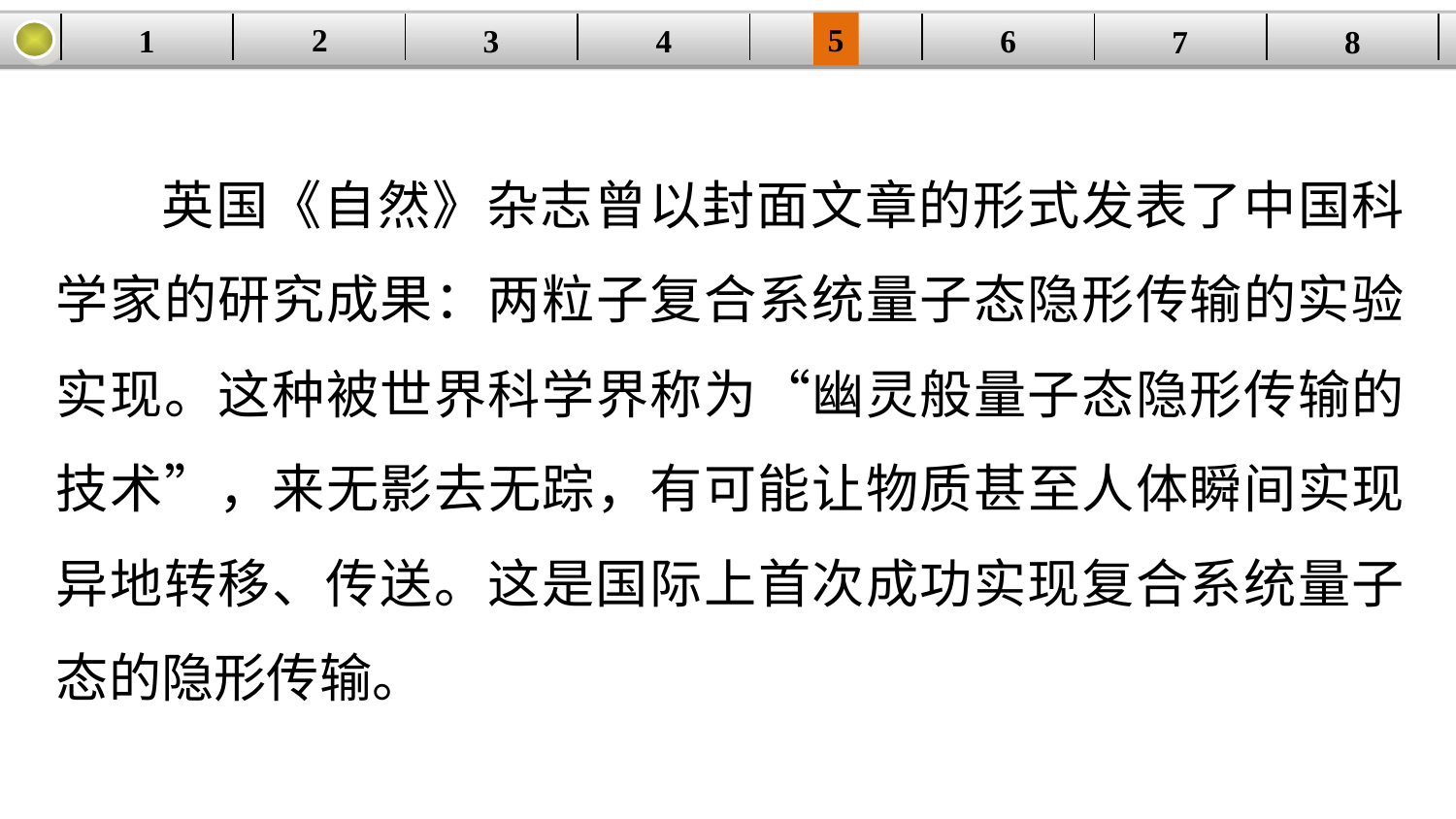

5
2
1
4
6
|  |  |  |  |  |  |  |  |
| --- | --- | --- | --- | --- | --- | --- | --- |
3
8
7

英国《自然》杂志曾以封面文章的形式发表了中国科学家的研究成果：两粒子复合系统量子态隐形传输的实验实现。这种被世界科学界称为“幽灵般量子态隐形传输的技术”，来无影去无踪，有可能让物质甚至人体瞬间实现异地转移、传送。这是国际上首次成功实现复合系统量子态的隐形传输。